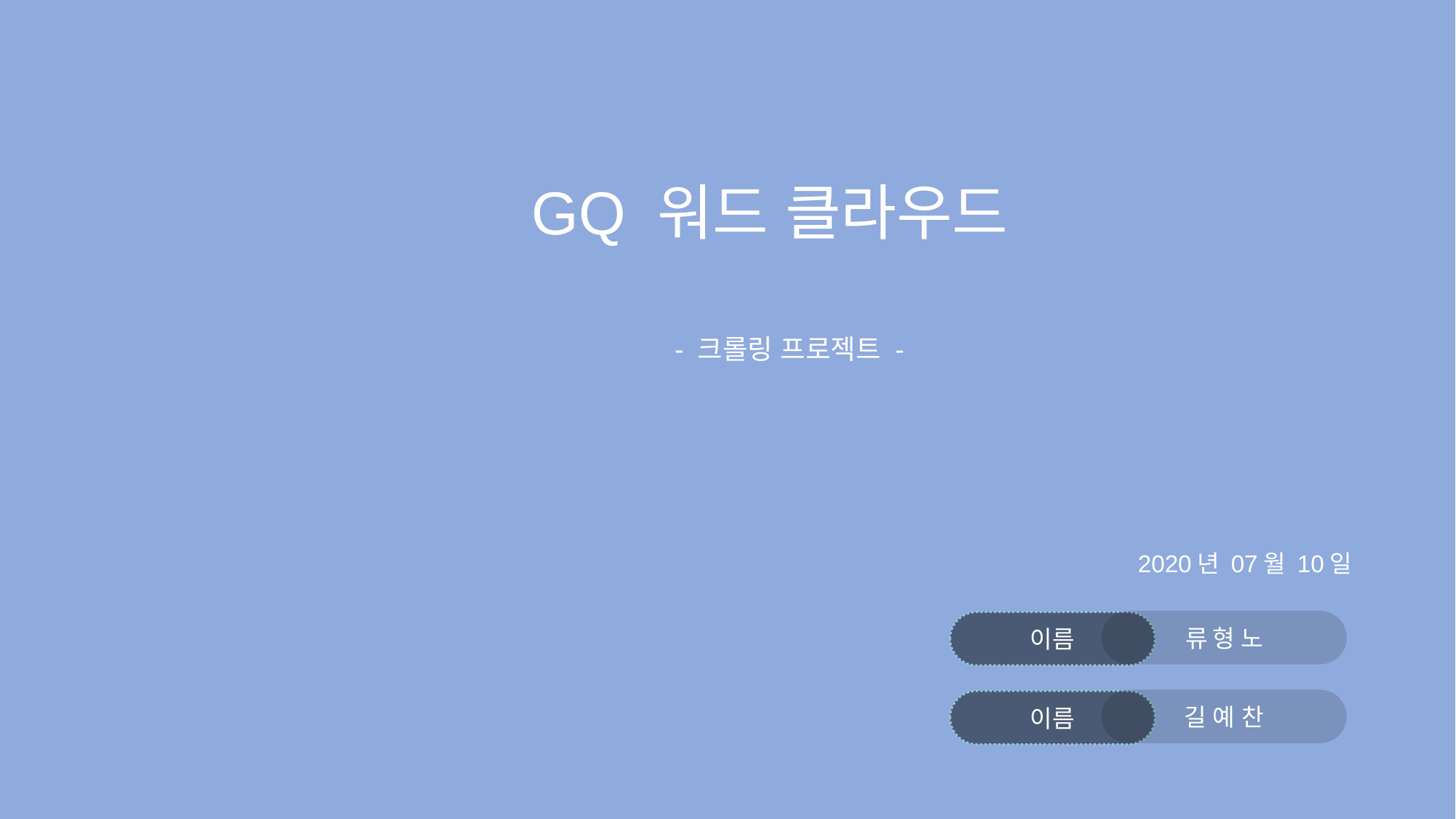

GQ 워드 클라우드
- 크롤링 프로젝트 -
2020년 07월 10일

류 형 노

이름

길 예 찬

이름